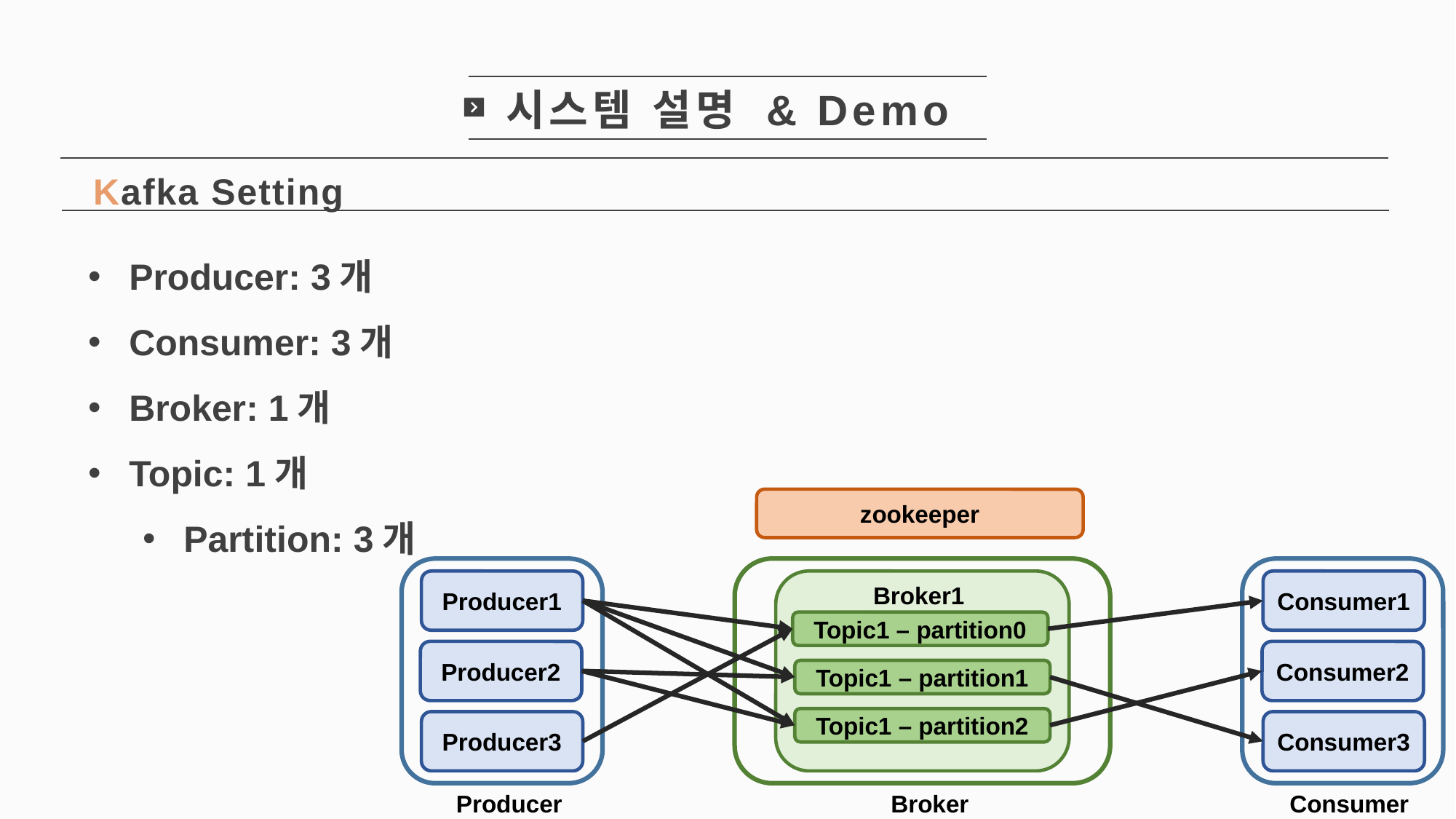

시스템 설명 & Demo

Kafka Setting
Producer: 3개
Consumer: 3개
Broker: 1개
Topic: 1개
Partition: 3개
zookeeper

Producer1
Consumer1
Broker1
Topic1 – partition0
Producer2
Consumer2
Topic1 – partition1
Topic1 – partition2
Producer3
Consumer3
Producer
Broker
Consumer